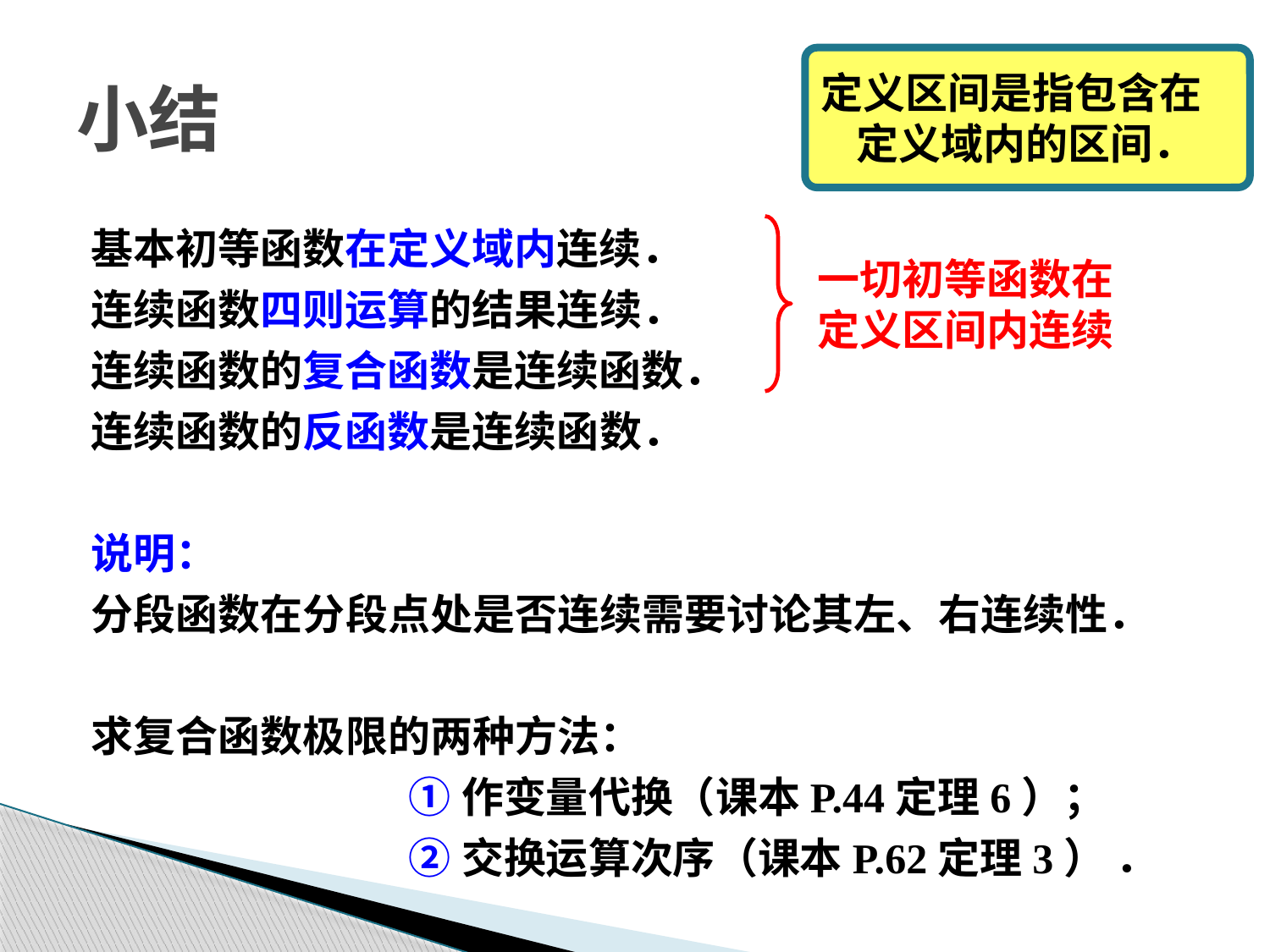

# 小结
定义区间是指包含在定义域内的区间．
基本初等函数在定义域内连续．
连续函数四则运算的结果连续．
连续函数的复合函数是连续函数．
连续函数的反函数是连续函数．

说明：
分段函数在分段点处是否连续需要讨论其左、右连续性．

求复合函数极限的两种方法：
			①作变量代换（课本P.44定理6）；
			②交换运算次序（课本P.62定理3） ．

一切初等函数在定义区间内连续